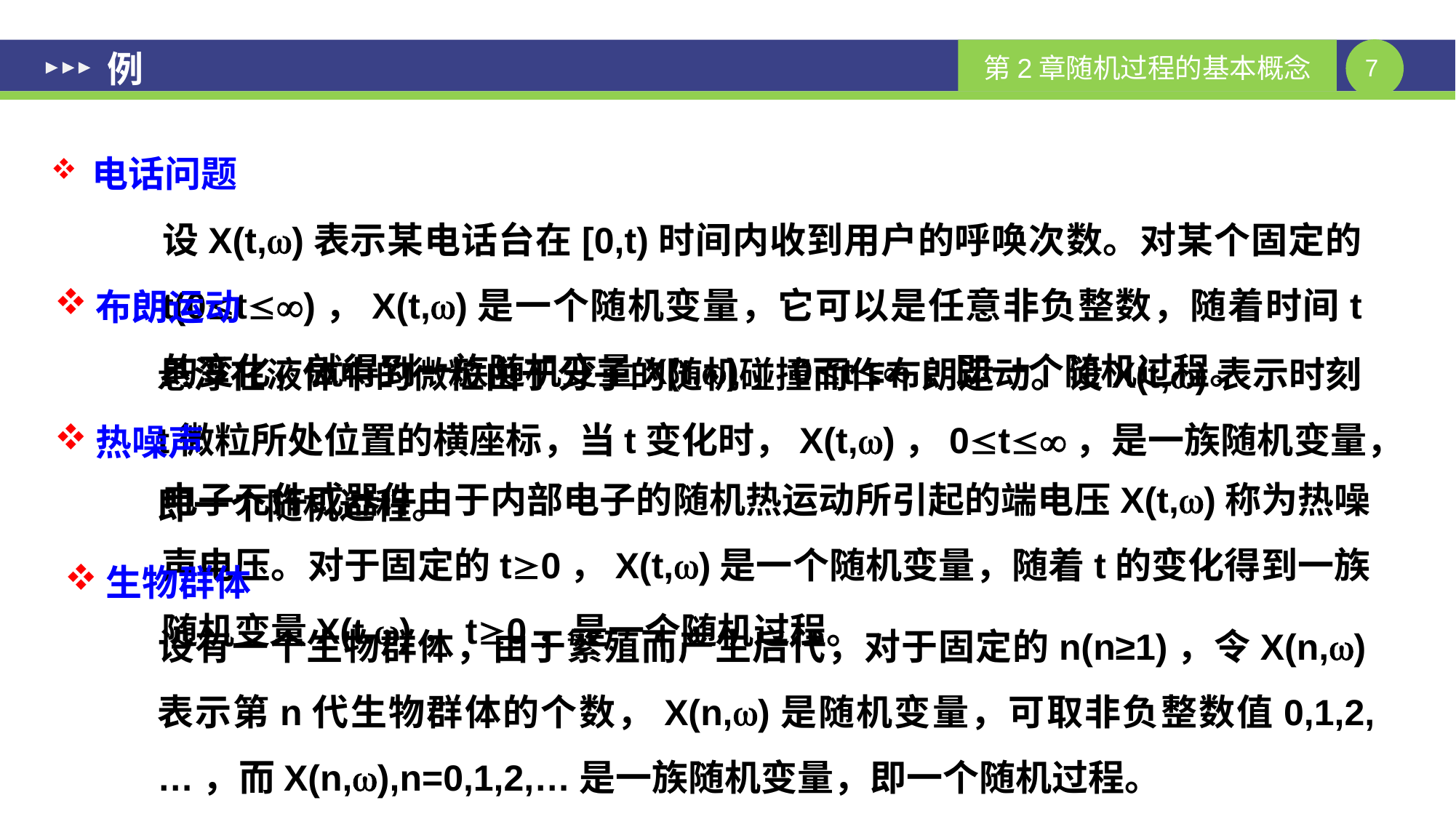

# 例
电话问题
	设X(t,ω)表示某电话台在[0,t)时间内收到用户的呼唤次数。对某个固定的t(0≤t≤∞)，X(t,ω)是一个随机变量，它可以是任意非负整数，随着时间t的变化，就得到一族随机变量X(t,ω)，0≤t≤∞，即一个随机过程。
布朗运动
	悬浮在液体中的微粒由于分子的随机碰撞而作布朗运动。设X(t,ω)表示时刻t微粒所处位置的横座标，当t变化时，X(t,ω)，0≤t≤∞，是一族随机变量，即一个随机过程。
热噪声
	电子元件或器件由于内部电子的随机热运动所引起的端电压X(t,ω)称为热噪声电压。对于固定的t≥0，X(t,ω)是一个随机变量，随着t的变化得到一族随机变量X(t,ω)，t≥0，是一个随机过程。
生物群体
	设有一个生物群体，由于繁殖而产生后代，对于固定的n(n≥1)，令X(n,ω)表示第n代生物群体的个数，X(n,ω)是随机变量，可取非负整数值0,1,2,…，而X(n,ω),n=0,1,2,…是一族随机变量，即一个随机过程。